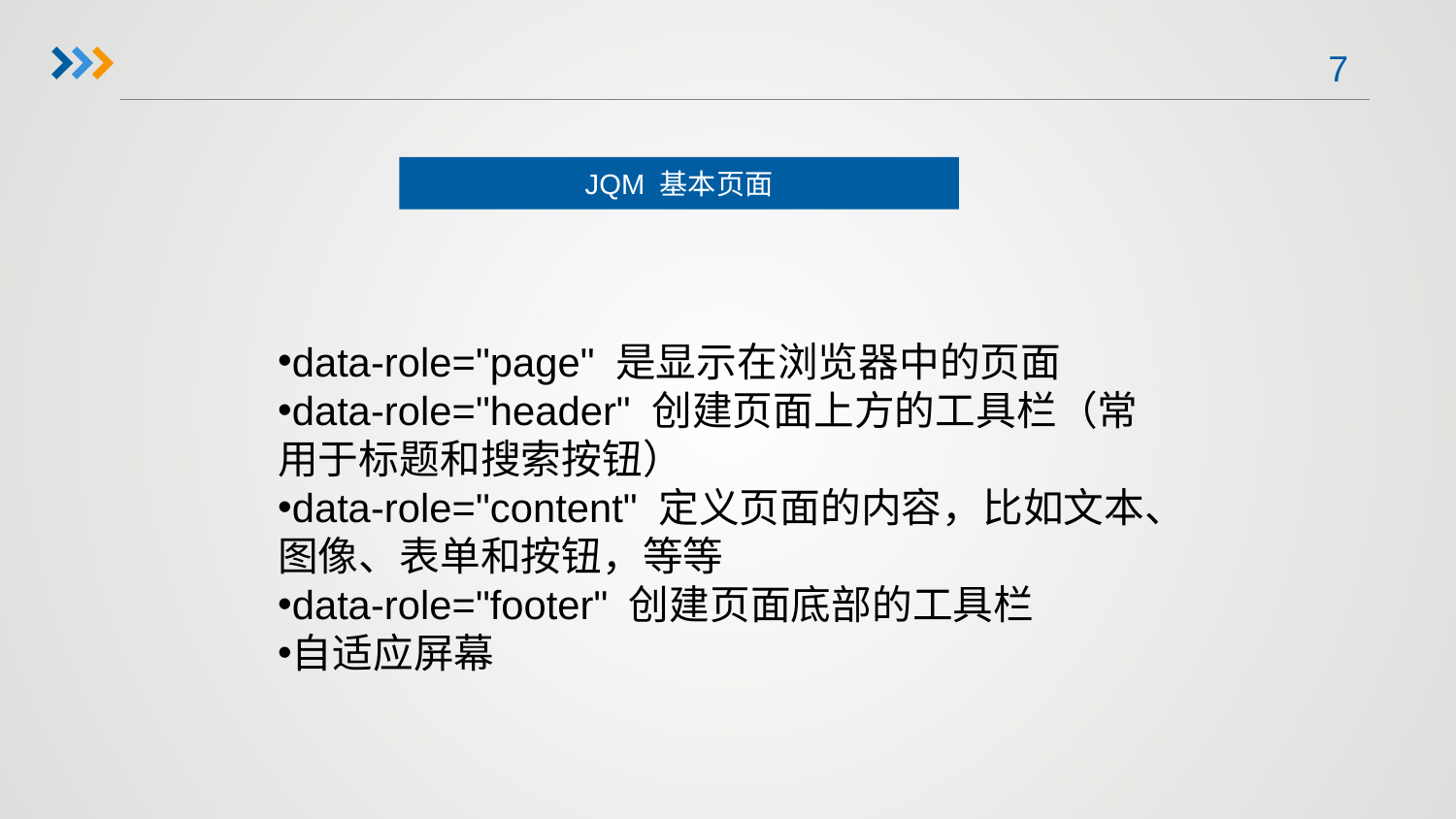

JQM 基本页面
data-role="page" 是显示在浏览器中的页面
data-role="header" 创建页面上方的工具栏（常用于标题和搜索按钮）
data-role="content" 定义页面的内容，比如文本、图像、表单和按钮，等等
data-role="footer" 创建页面底部的工具栏
自适应屏幕